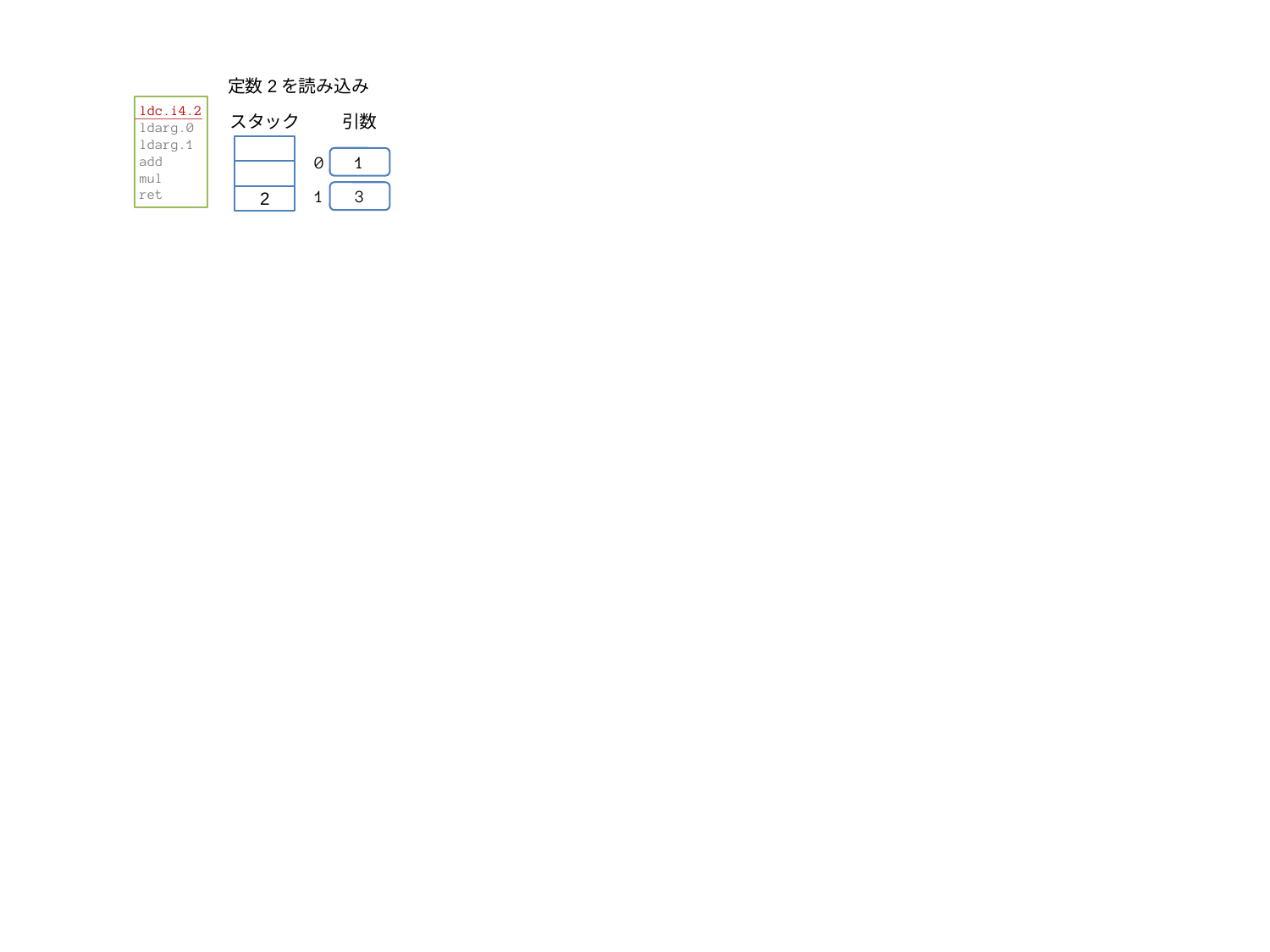

定数2を読み込み
ldc.i4.2
ldarg.0
ldarg.1
add
mul
ret
スタック
引数

1
0

3
1
2